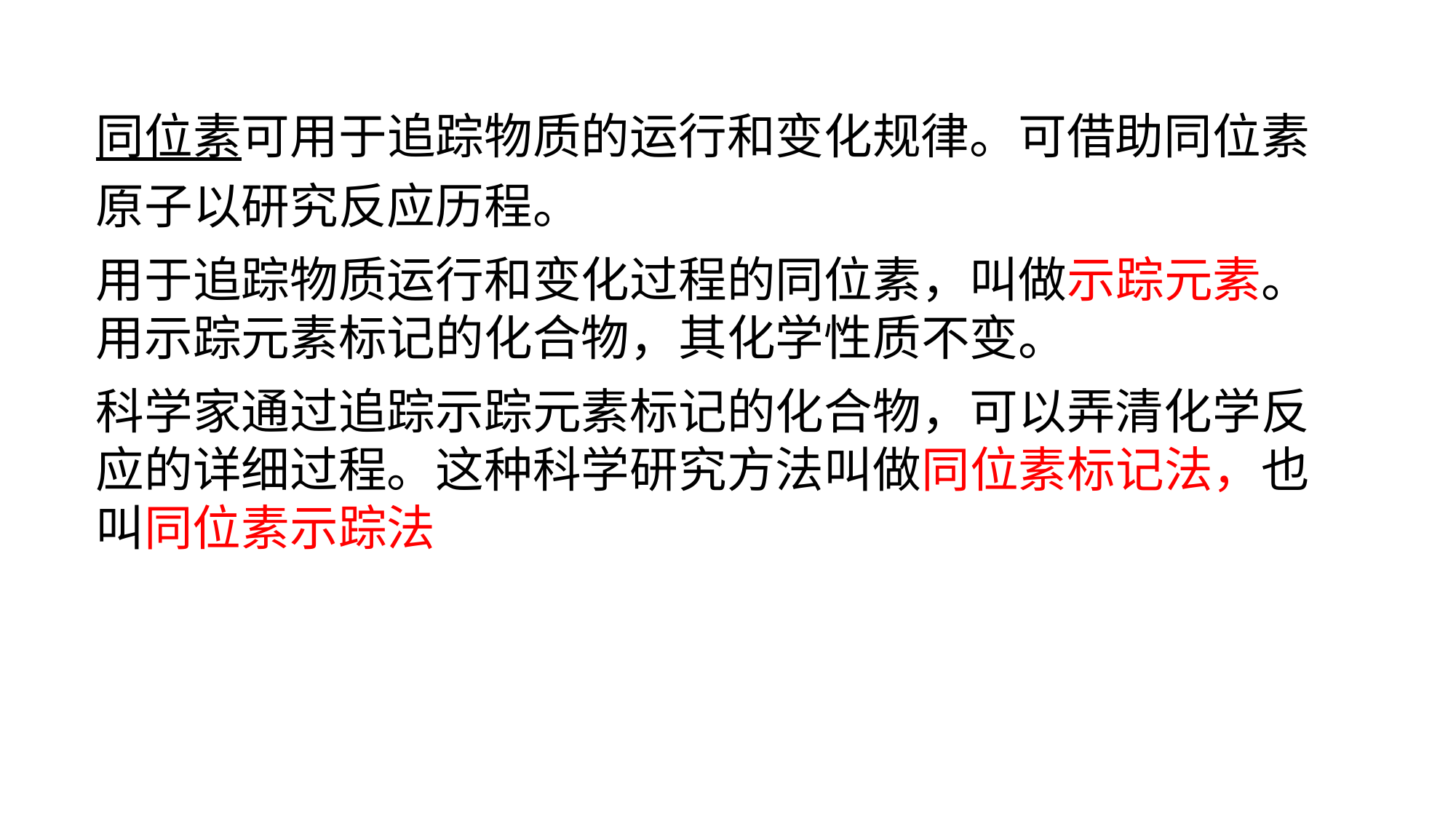

同位素可用于追踪物质的运行和变化规律。可借助同位素原子以研究反应历程。
用于追踪物质运行和变化过程的同位素，叫做示踪元素。用示踪元素标记的化合物，其化学性质不变。
科学家通过追踪示踪元素标记的化合物，可以弄清化学反应的详细过程。这种科学研究方法叫做同位素标记法，也叫同位素示踪法